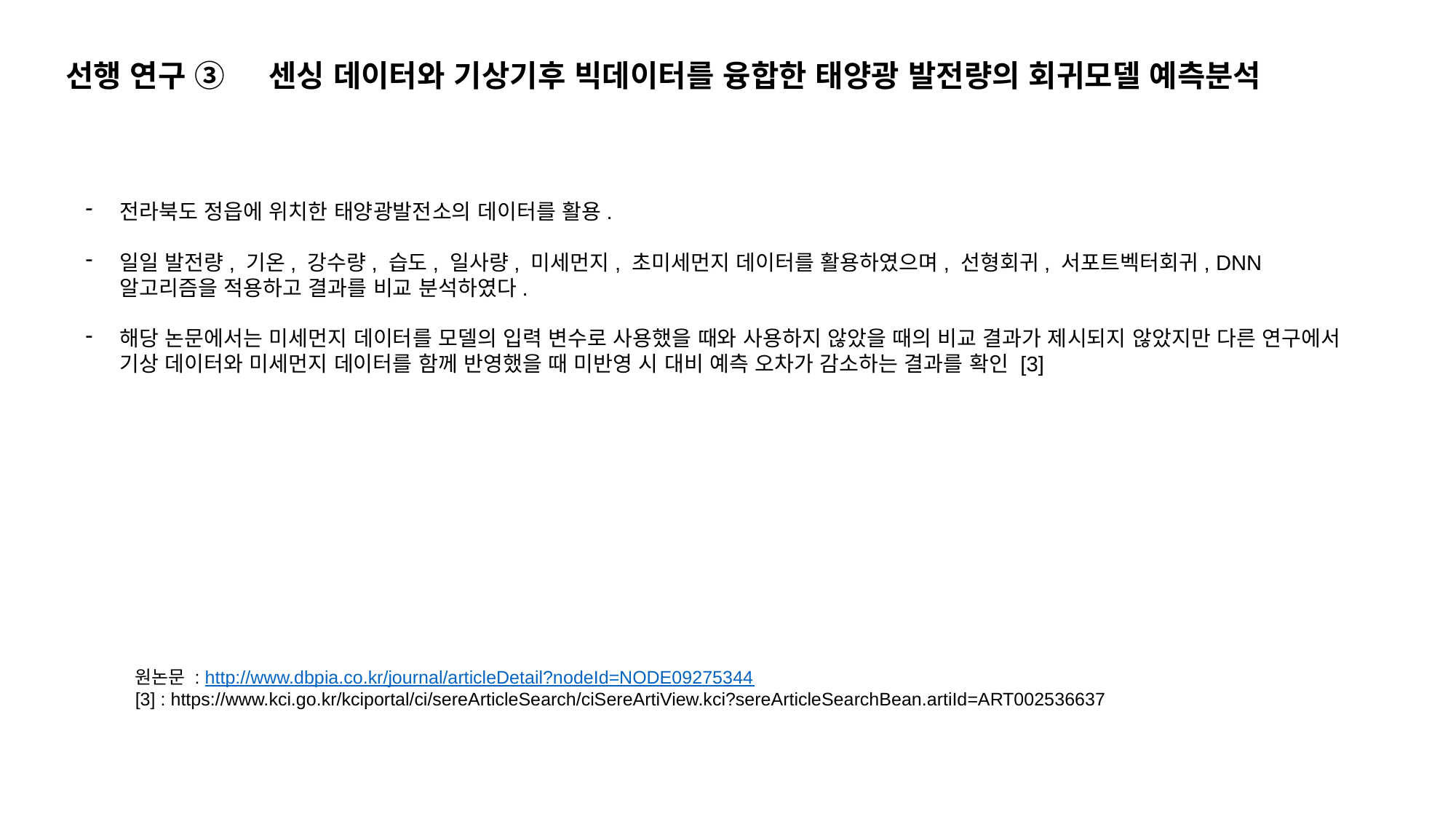

선행 연구 ③
센싱 데이터와 기상기후 빅데이터를 융합한 태양광 발전량의 회귀모델 예측분석
전라북도 정읍에 위치한 태양광발전소의 데이터를 활용.

일일 발전량, 기온, 강수량, 습도, 일사량, 미세먼지, 초미세먼지 데이터를 활용하였으며, 선형회귀, 서포트벡터회귀, DNN 알고리즘을 적용하고 결과를 비교 분석하였다.

해당 논문에서는 미세먼지 데이터를 모델의 입력 변수로 사용했을 때와 사용하지 않았을 때의 비교 결과가 제시되지 않았지만 다른 연구에서 기상 데이터와 미세먼지 데이터를 함께 반영했을 때 미반영 시 대비 예측 오차가 감소하는 결과를 확인 [3]

원논문 : http://www.dbpia.co.kr/journal/articleDetail?nodeId=NODE09275344
[3] : https://www.kci.go.kr/kciportal/ci/sereArticleSearch/ciSereArtiView.kci?sereArticleSearchBean.artiId=ART002536637